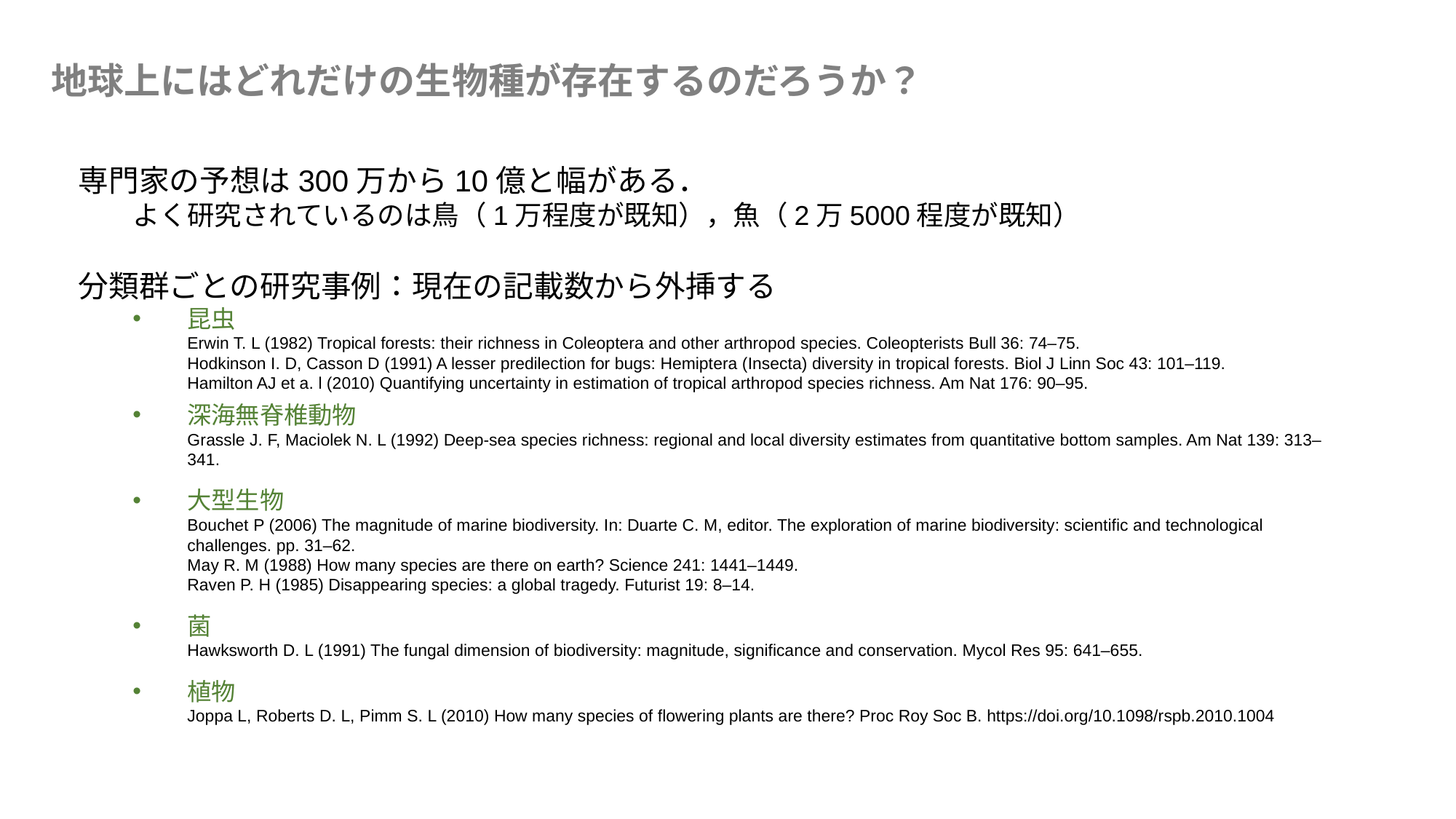

地球上にはどれだけの生物種が存在するのだろうか？
専門家の予想は300万から10億と幅がある．
よく研究されているのは鳥（1万程度が既知），魚（2万5000程度が既知）

分類群ごとの研究事例：現在の記載数から外挿する
昆虫
Erwin T. L (1982) Tropical forests: their richness in Coleoptera and other arthropod species. Coleopterists Bull 36: 74–75.
Hodkinson I. D, Casson D (1991) A lesser predilection for bugs: Hemiptera (Insecta) diversity in tropical forests. Biol J Linn Soc 43: 101–119.
Hamilton AJ et a. l (2010) Quantifying uncertainty in estimation of tropical arthropod species richness. Am Nat 176: 90–95.

深海無脊椎動物
Grassle J. F, Maciolek N. L (1992) Deep-sea species richness: regional and local diversity estimates from quantitative bottom samples. Am Nat 139: 313–341.

大型生物
Bouchet P (2006) The magnitude of marine biodiversity. In: Duarte C. M, editor. The exploration of marine biodiversity: scientific and technological challenges. pp. 31–62.
May R. M (1988) How many species are there on earth? Science 241: 1441–1449.
Raven P. H (1985) Disappearing species: a global tragedy. Futurist 19: 8–14.

菌
Hawksworth D. L (1991) The fungal dimension of biodiversity: magnitude, significance and conservation. Mycol Res 95: 641–655.

植物
Joppa L, Roberts D. L, Pimm S. L (2010) How many species of flowering plants are there? Proc Roy Soc B. https://doi.org/10.1098/rspb.2010.1004